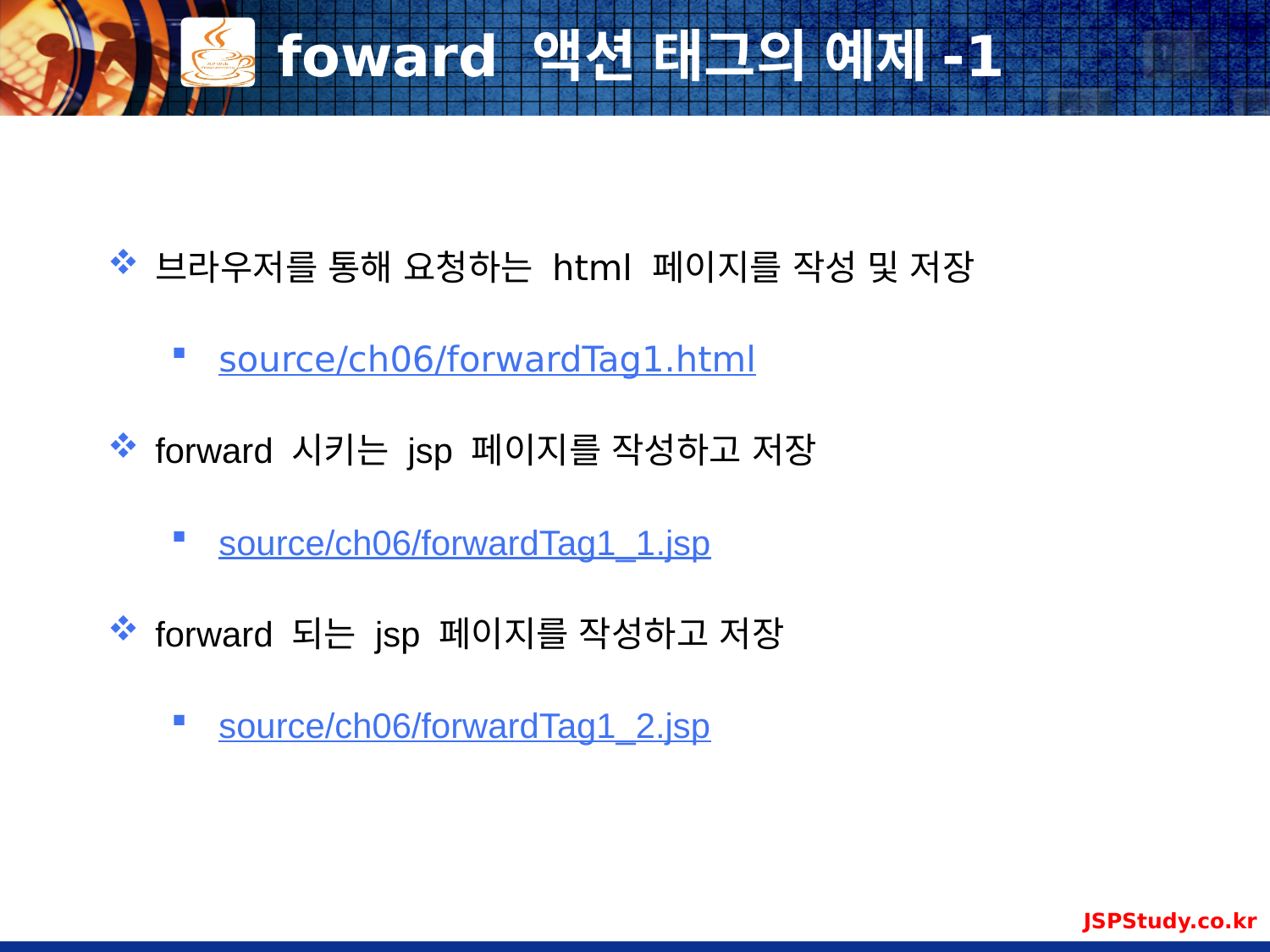

# foward 액션 태그의 예제-1
브라우저를 통해 요청하는 html 페이지를 작성 및 저장
source/ch06/forwardTag1.html
forward 시키는 jsp 페이지를 작성하고 저장
source/ch06/forwardTag1_1.jsp
forward 되는 jsp 페이지를 작성하고 저장
source/ch06/forwardTag1_2.jsp
JSPStudy.co.kr